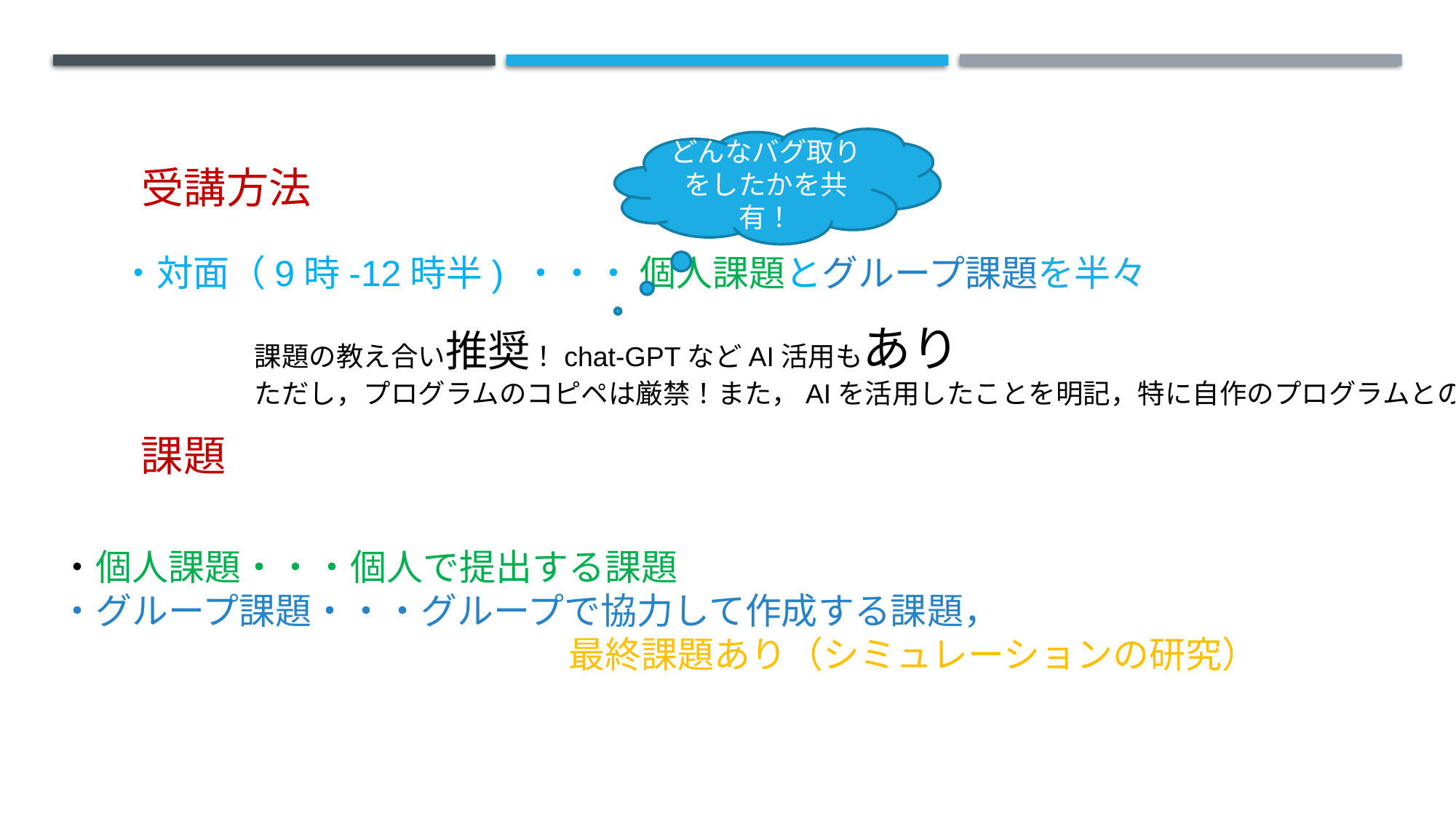

どんなバグ取りをしたかを共有！
受講方法
・対面（9時-12時半) ・・・ 個人課題とグループ課題を半々
課題の教え合い推奨！chat-GPTなどAI活用もあり
ただし，プログラムのコピペは厳禁！また，AIを活用したことを明記，特に自作のプログラムとの比較
課題
・個人課題・・・個人で提出する課題
・グループ課題・・・グループで協力して作成する課題，
　　　　　　　　　　　　　　最終課題あり（シミュレーションの研究）